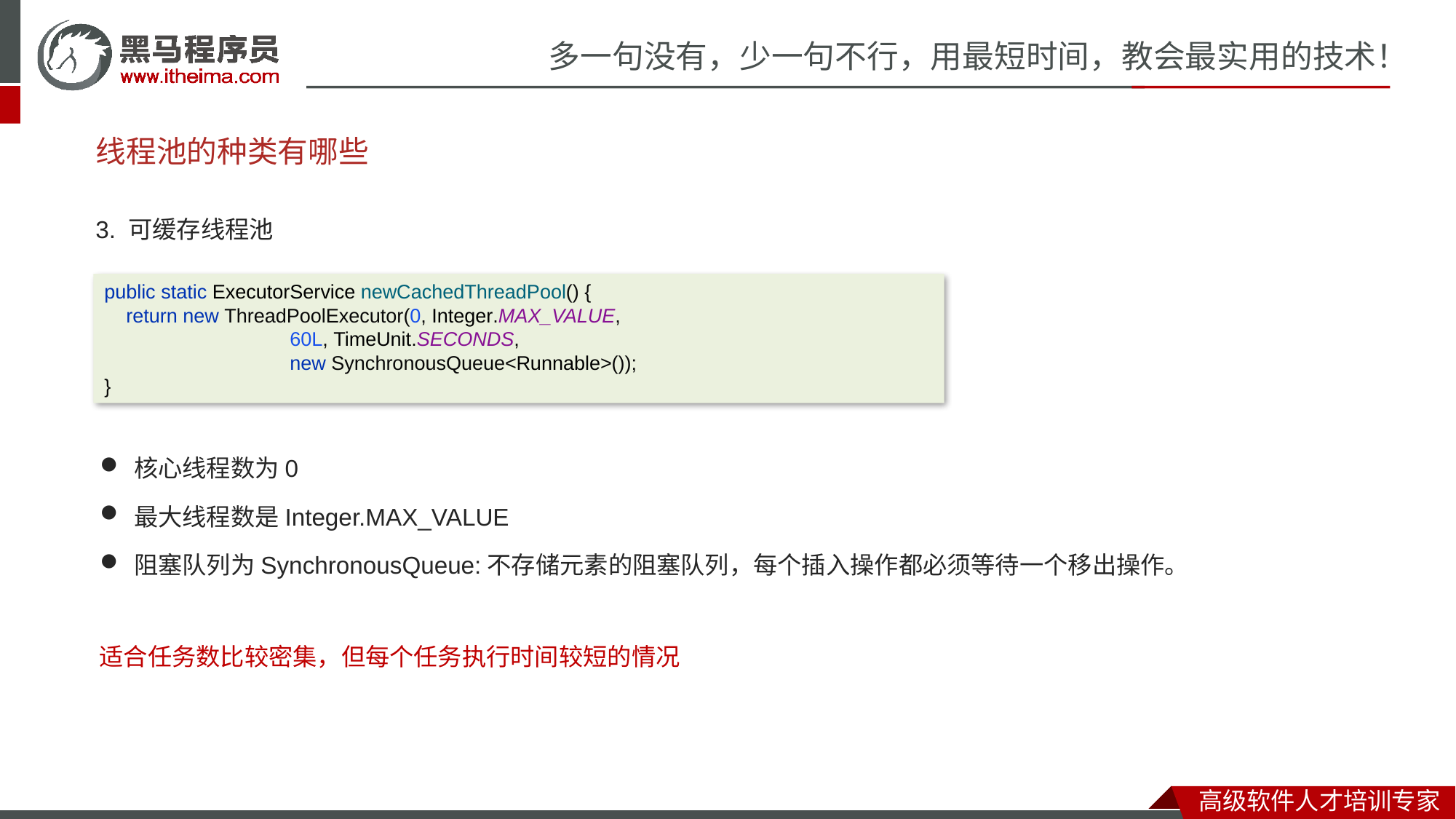

# 线程池的种类有哪些
3. 可缓存线程池
public static ExecutorService newCachedThreadPool() {
    return new ThreadPoolExecutor(0, Integer.MAX_VALUE,
                                  60L, TimeUnit.SECONDS,
                                  new SynchronousQueue<Runnable>());
}
核心线程数为0
最大线程数是Integer.MAX_VALUE
阻塞队列为SynchronousQueue:不存储元素的阻塞队列，每个插入操作都必须等待一个移出操作。
适合任务数比较密集，但每个任务执行时间较短的情况